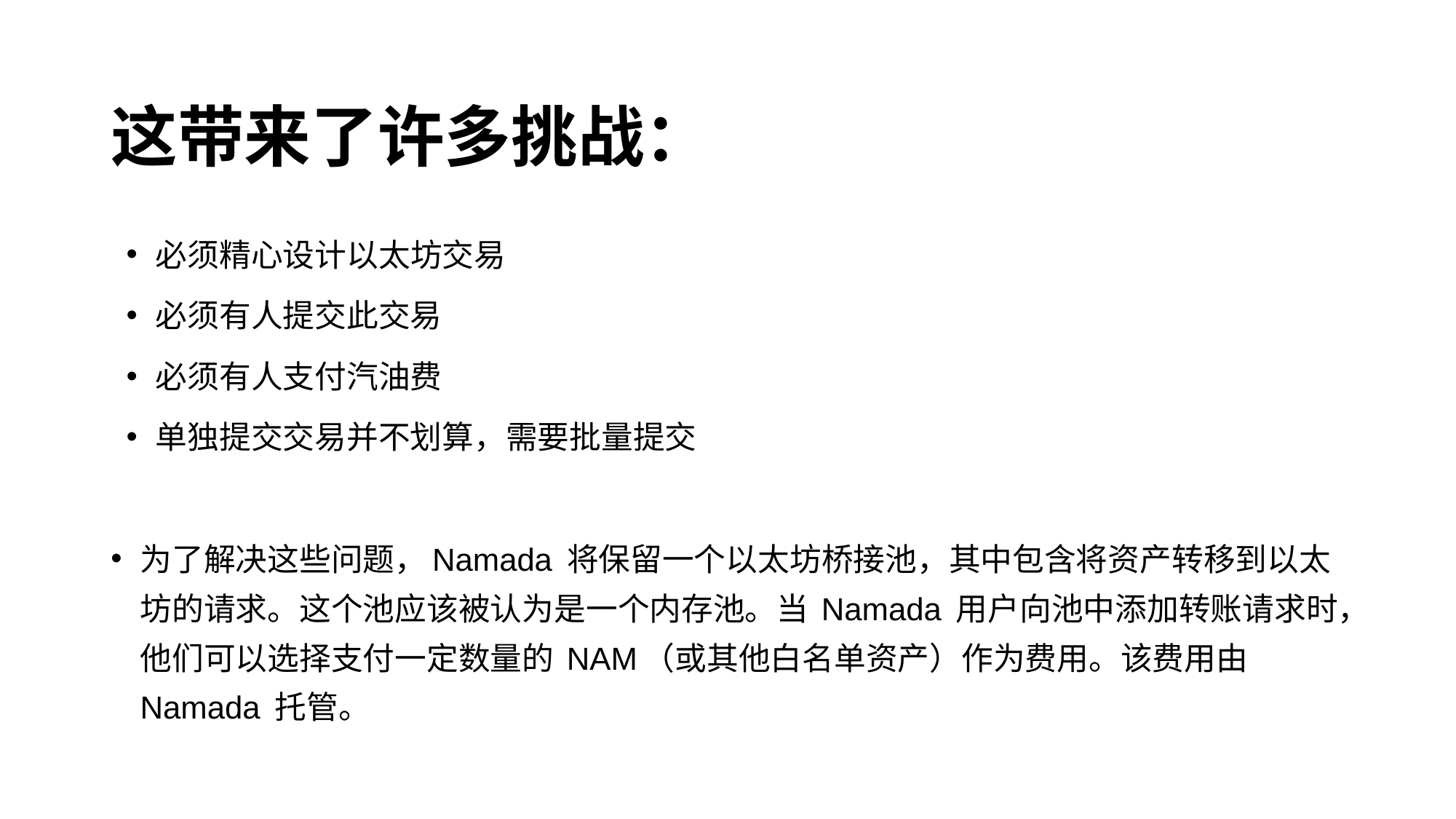

# 这带来了许多挑战：
必须精心设计以太坊交易
必须有人提交此交易
必须有人支付汽油费
单独提交交易并不划算，需要批量提交

为了解决这些问题，Namada 将保留一个以太坊桥接池，其中包含将资产转移到以太坊的请求。这个池应该被认为是一个内存池。当 Namada 用户向池中添加转账请求时，他们可以选择支付一定数量的 NAM（或其他白名单资产）作为费用。该费用由 Namada 托管。